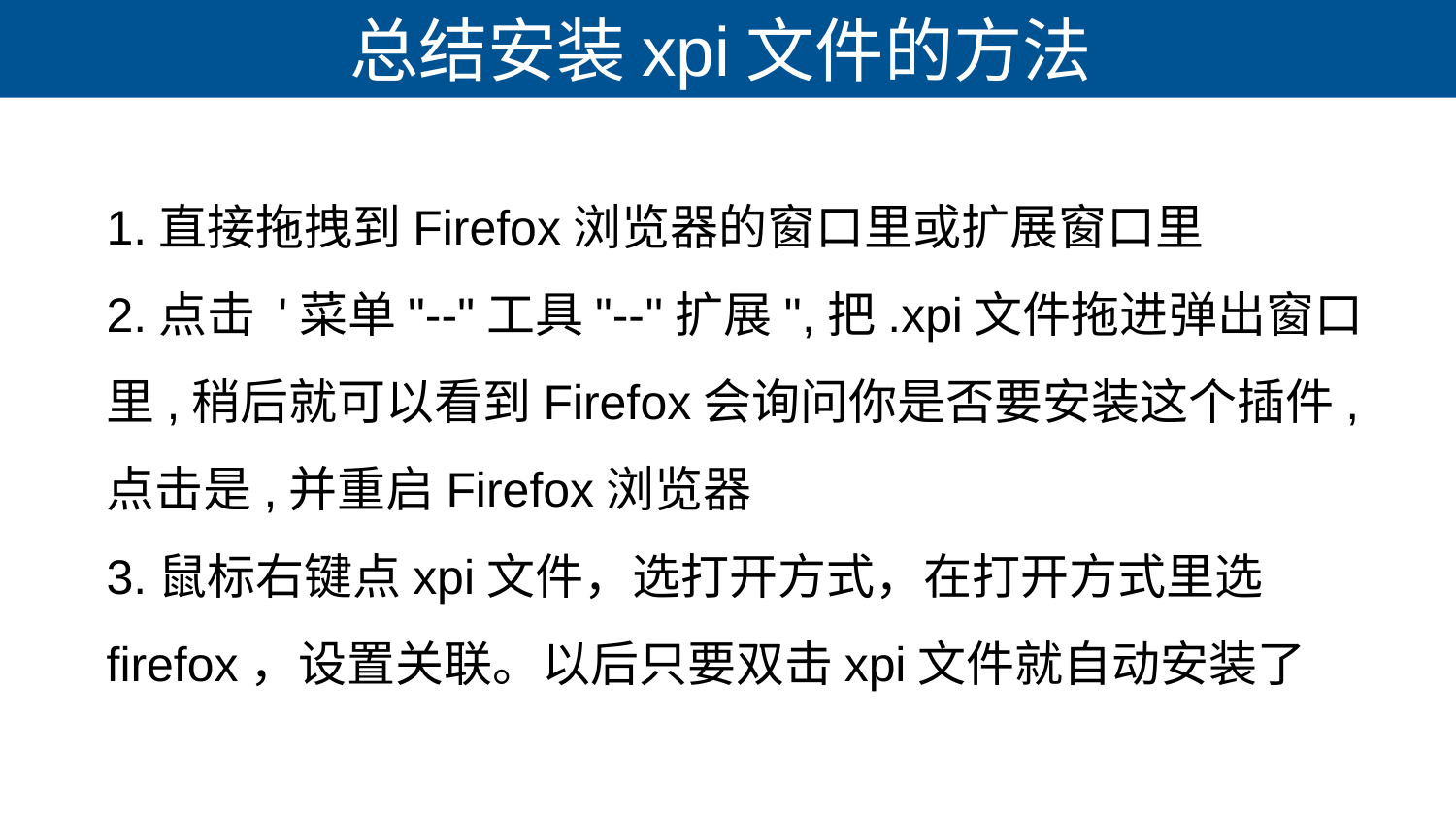

# 总结安装xpi文件的方法
1.直接拖拽到Firefox浏览器的窗口里或扩展窗口里
2.点击 '菜单"--"工具"--''扩展'',把.xpi文件拖进弹出窗口里,稍后就可以看到Firefox会询问你是否要安装这个插件,点击是,并重启Firefox浏览器
3.鼠标右键点xpi文件，选打开方式，在打开方式里选firefox，设置关联。以后只要双击xpi文件就自动安装了